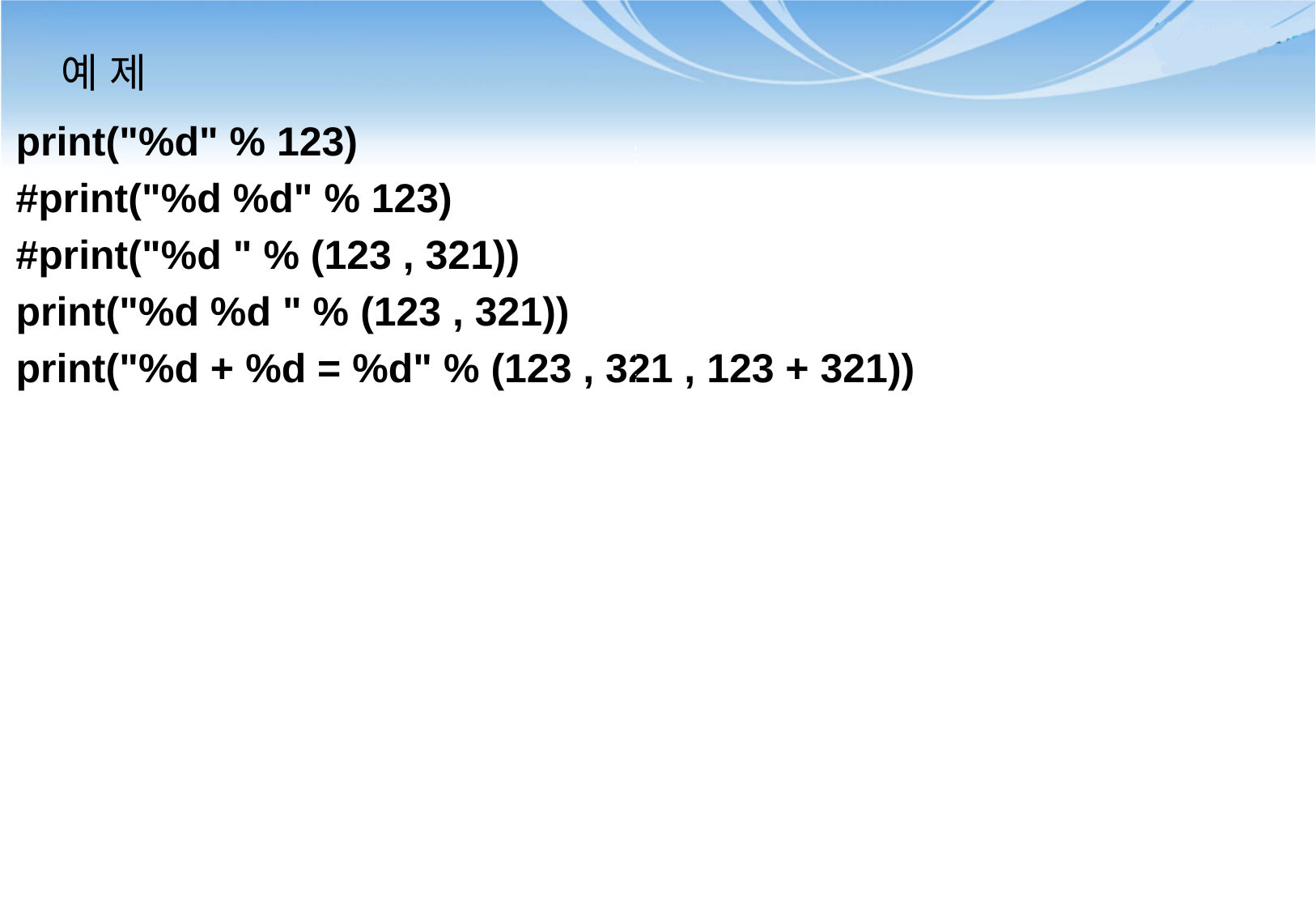

# 예 제
print("%d" % 123)
#print("%d %d" % 123)
#print("%d " % (123 , 321))
print("%d %d " % (123 , 321))
print("%d + %d = %d" % (123 , 321 , 123 + 321))